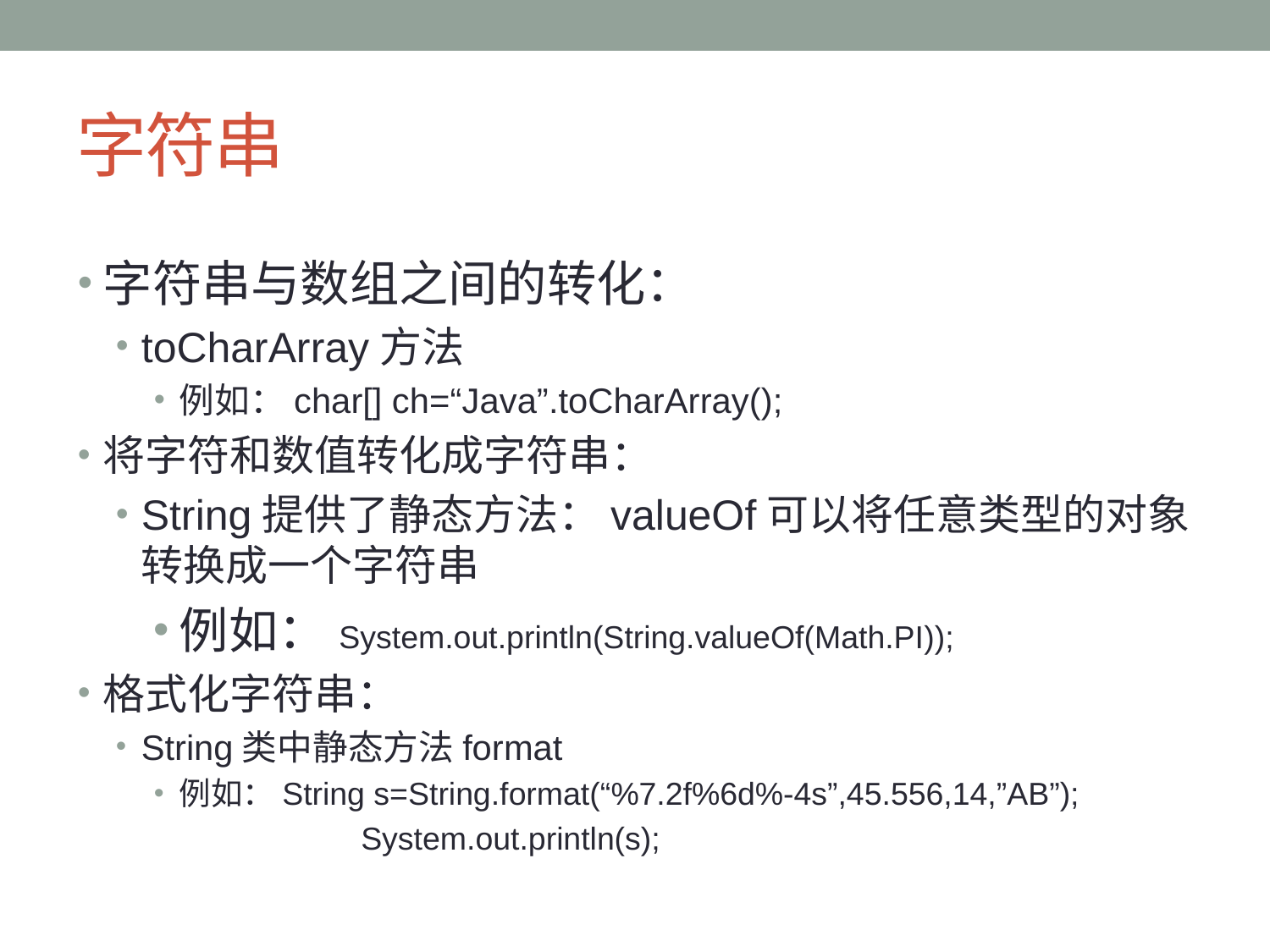

# 字符串
字符串与数组之间的转化：
toCharArray方法
例如：char[] ch=“Java”.toCharArray();
将字符和数值转化成字符串：
String提供了静态方法：valueOf可以将任意类型的对象转换成一个字符串
例如：System.out.println(String.valueOf(Math.PI));
格式化字符串：
String类中静态方法format
例如：String s=String.format(“%7.2f%6d%-4s”,45.556,14,”AB”);
	         System.out.println(s);